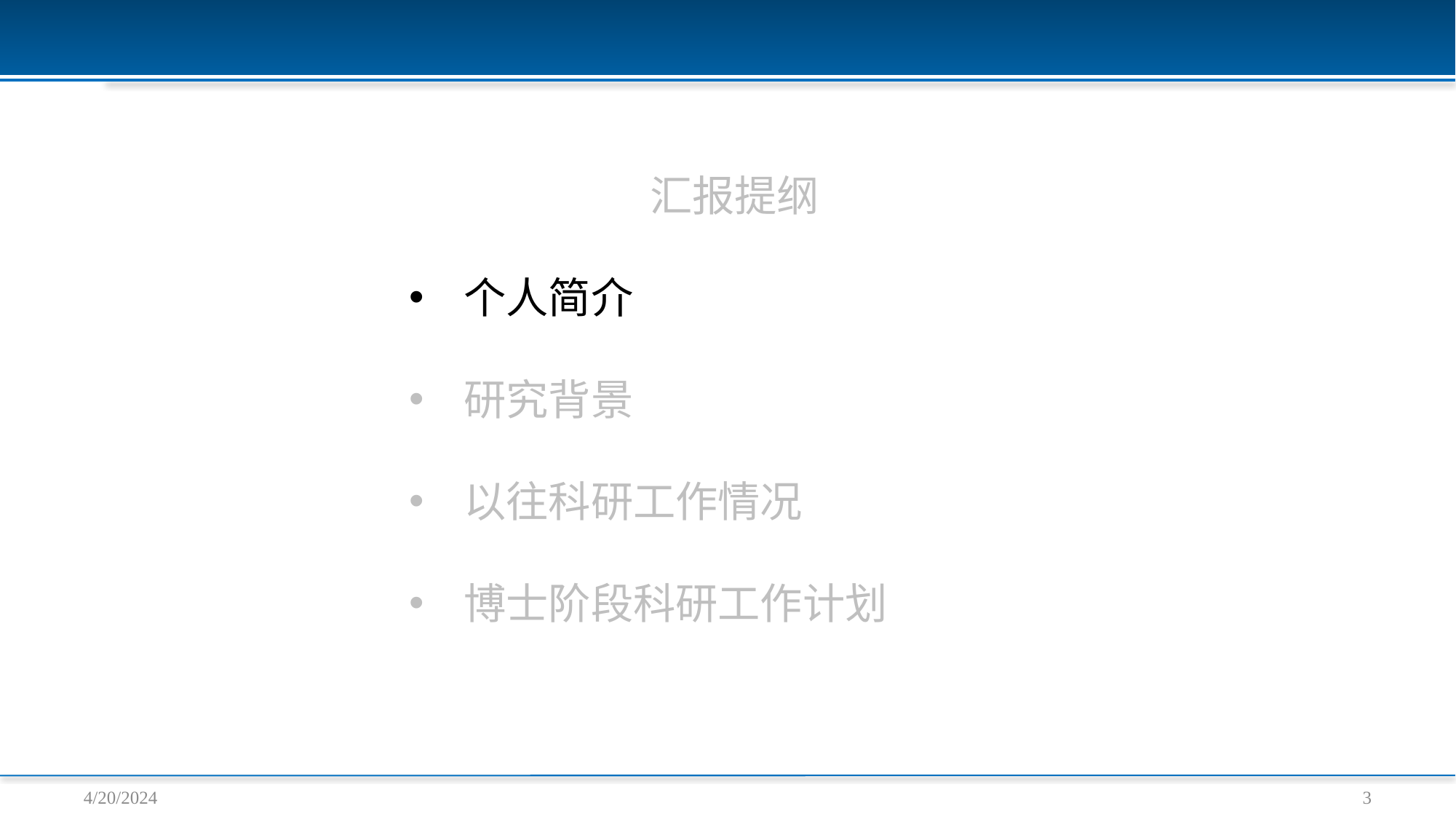

汇报提纲
个人简介
研究背景
以往科研工作情况
博士阶段科研工作计划

3
4/20/2024